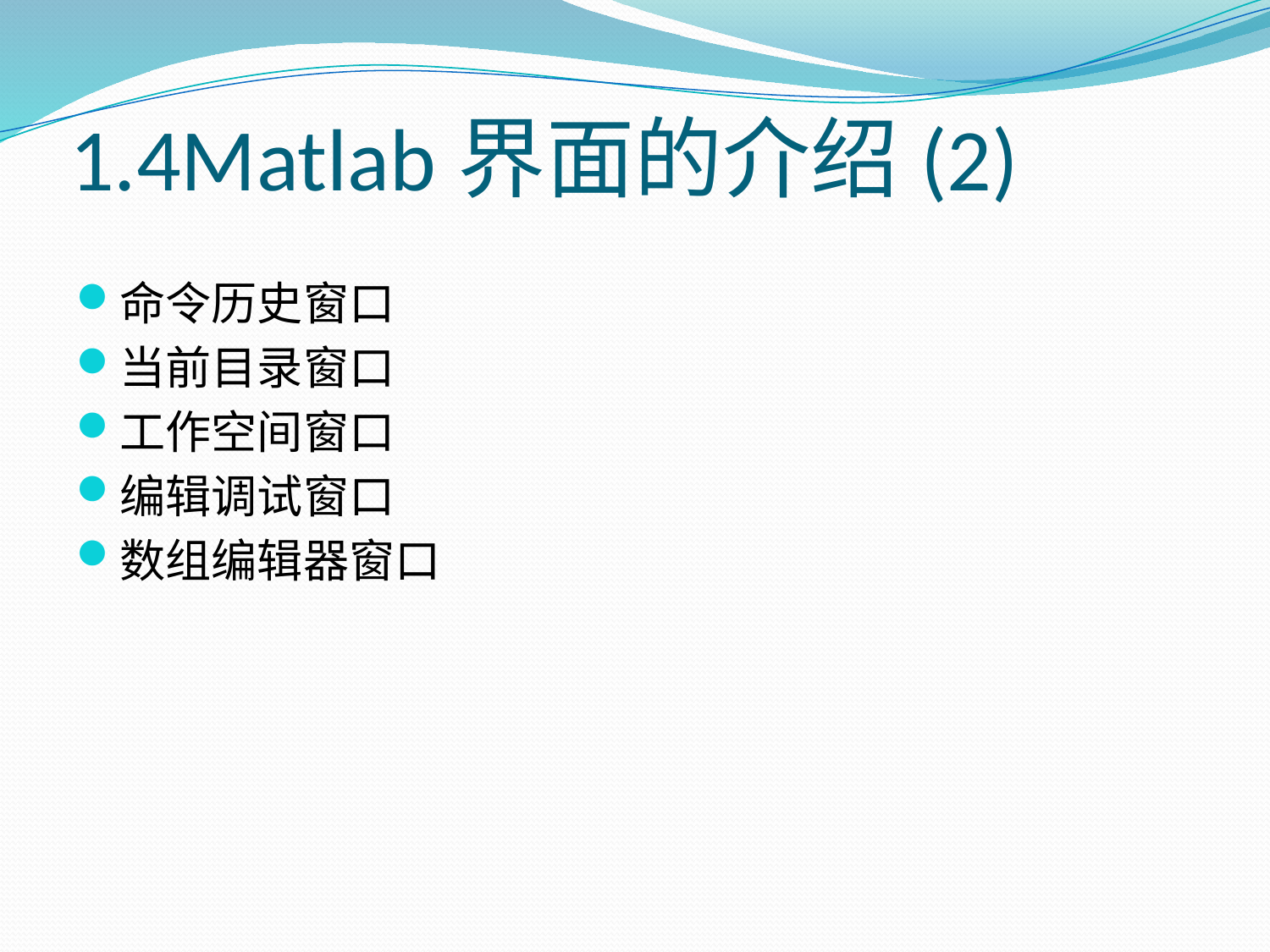

# 1.4Matlab界面的介绍(2)
命令历史窗口
当前目录窗口
工作空间窗口
编辑调试窗口
数组编辑器窗口